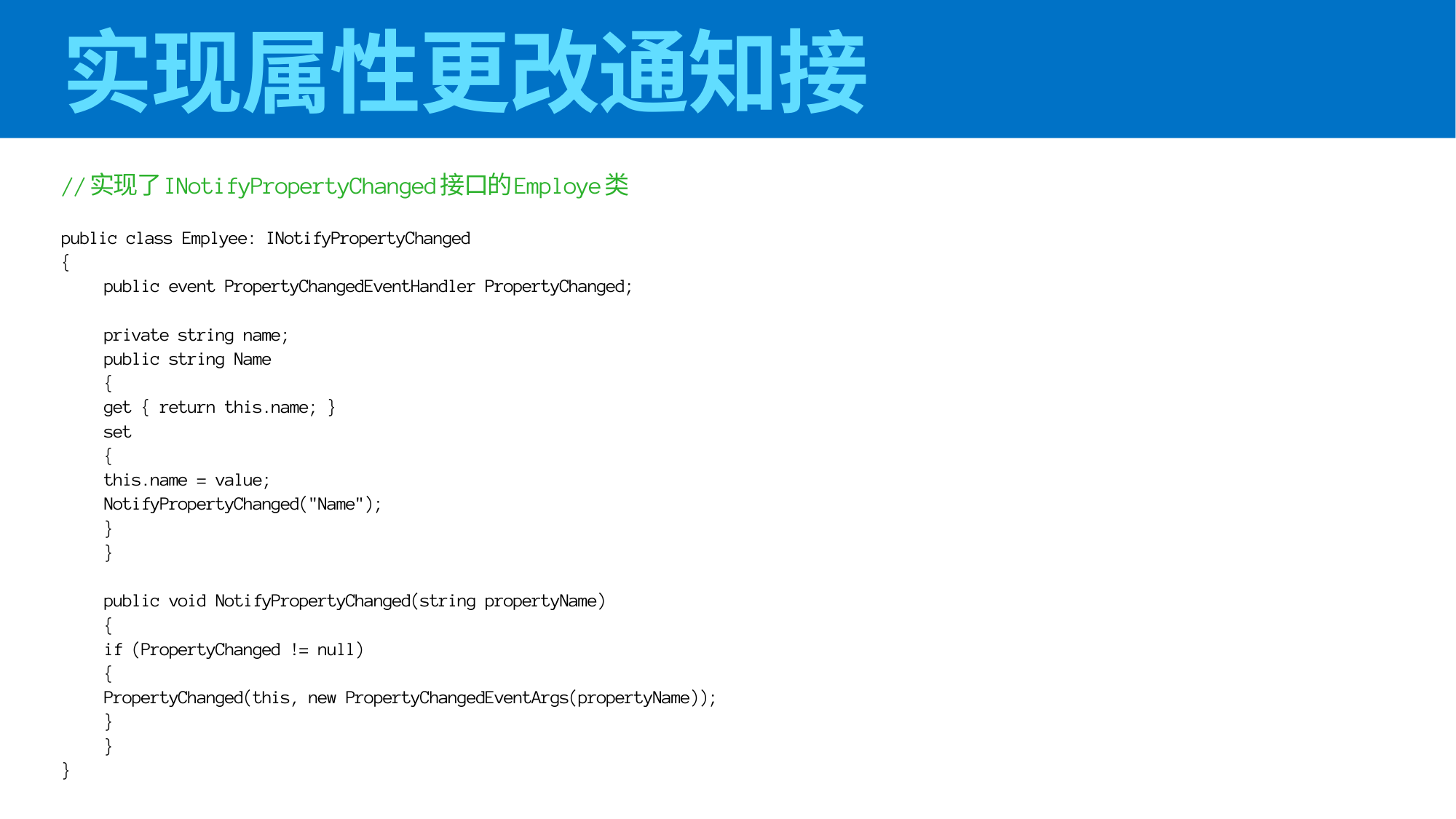

# 实现属性更改通知接
//实现了INotifyPropertyChanged接口的Employe类

public class Emplyee: INotifyPropertyChanged
{
	public event PropertyChangedEventHandler PropertyChanged;

	private string name;
	public string Name
	{
		get { return this.name; }
		set
		{
			this.name = value;
			NotifyPropertyChanged("Name");
		}
	}

	public void NotifyPropertyChanged(string propertyName)
	{
		if (PropertyChanged != null)
		{
			PropertyChanged(this, new PropertyChangedEventArgs(propertyName));
		}
	}
}